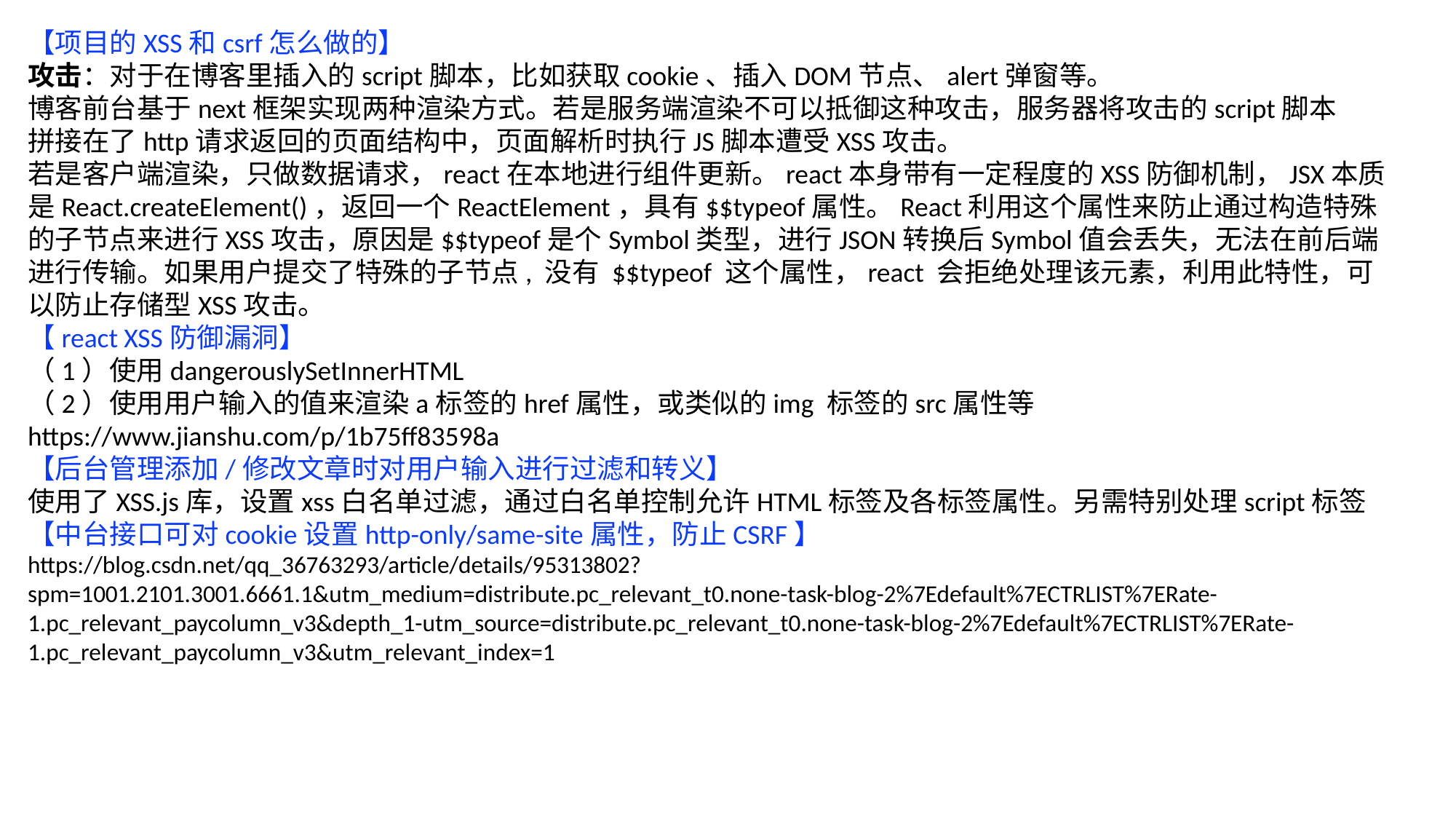

【项目的XSS和csrf怎么做的】
攻击：对于在博客里插入的script脚本，比如获取cookie、插入DOM节点、alert弹窗等。
博客前台基于next框架实现两种渲染方式。若是服务端渲染不可以抵御这种攻击，服务器将攻击的script脚本
拼接在了http请求返回的页面结构中，页面解析时执行JS脚本遭受XSS攻击。
若是客户端渲染，只做数据请求，react在本地进行组件更新。react本身带有一定程度的XSS防御机制，JSX本质是React.createElement()，返回一个ReactElement，具有$$typeof属性。React利用这个属性来防止通过构造特殊的子节点来进行XSS攻击，原因是$$typeof是个Symbol类型，进行JSON转换后Symbol值会丢失，无法在前后端进行传输。如果用户提交了特殊的子节点, 没有 $$typeof 这个属性，react 会拒绝处理该元素，利用此特性，可以防止存储型XSS攻击。
【react XSS防御漏洞】
（1）使用dangerouslySetInnerHTML
（2）使用用户输入的值来渲染a标签的href属性，或类似的img 标签的src属性等
https://www.jianshu.com/p/1b75ff83598a
【后台管理添加/修改文章时对用户输入进行过滤和转义】
使用了XSS.js库，设置xss白名单过滤，通过白名单控制允许HTML标签及各标签属性。另需特别处理script标签
【中台接口可对cookie设置http-only/same-site属性，防止CSRF】
https://blog.csdn.net/qq_36763293/article/details/95313802?spm=1001.2101.3001.6661.1&utm_medium=distribute.pc_relevant_t0.none-task-blog-2%7Edefault%7ECTRLIST%7ERate-1.pc_relevant_paycolumn_v3&depth_1-utm_source=distribute.pc_relevant_t0.none-task-blog-2%7Edefault%7ECTRLIST%7ERate-1.pc_relevant_paycolumn_v3&utm_relevant_index=1